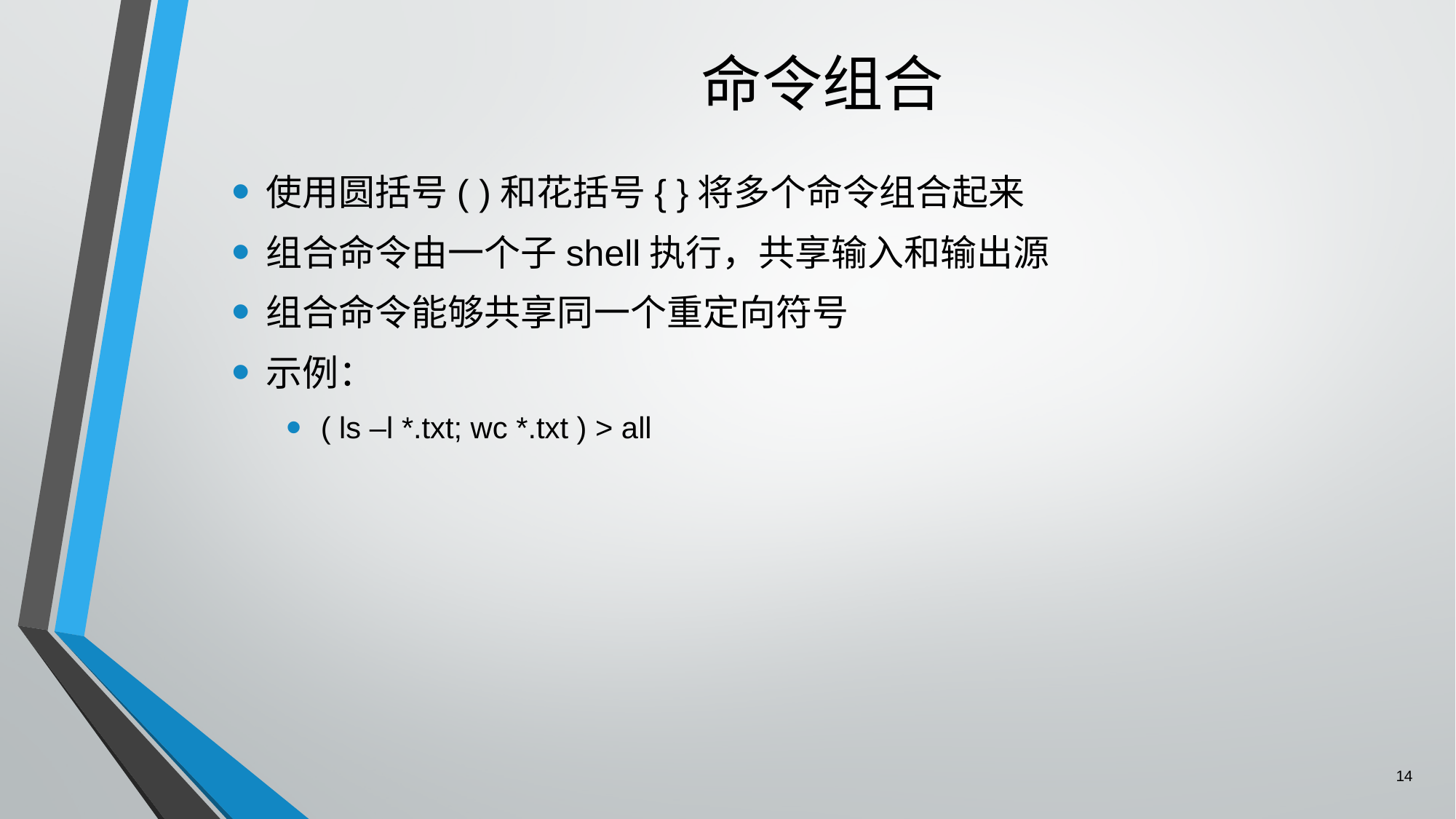

# 命令组合
使用圆括号( )和花括号{ }将多个命令组合起来
组合命令由一个子shell执行，共享输入和输出源
组合命令能够共享同一个重定向符号
示例：
( ls –l *.txt; wc *.txt ) > all

14